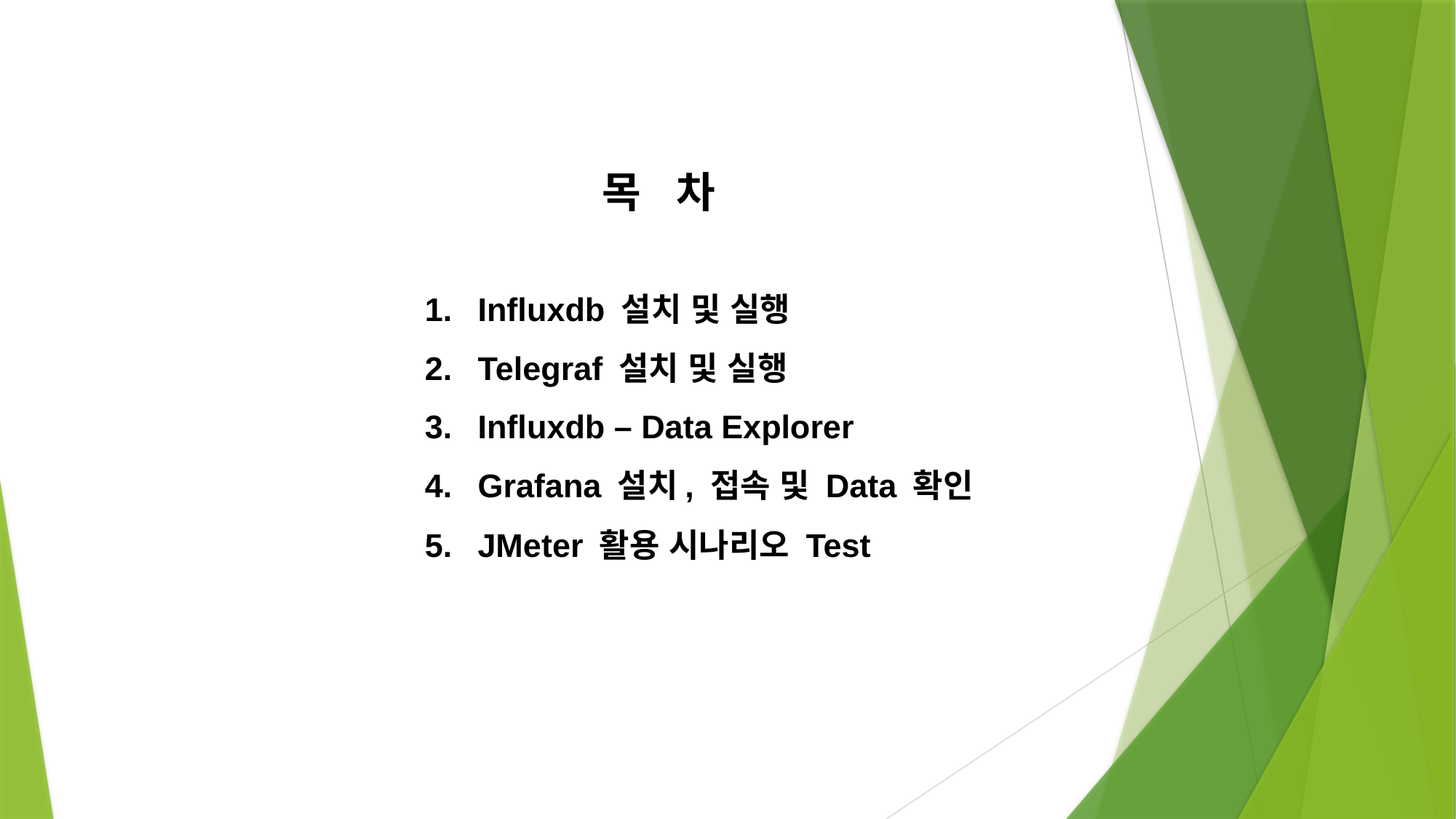

# 목   차
Influxdb 설치 및 실행
Telegraf 설치 및 실행
Influxdb – Data Explorer
Grafana 설치, 접속 및 Data 확인
JMeter 활용 시나리오 Test